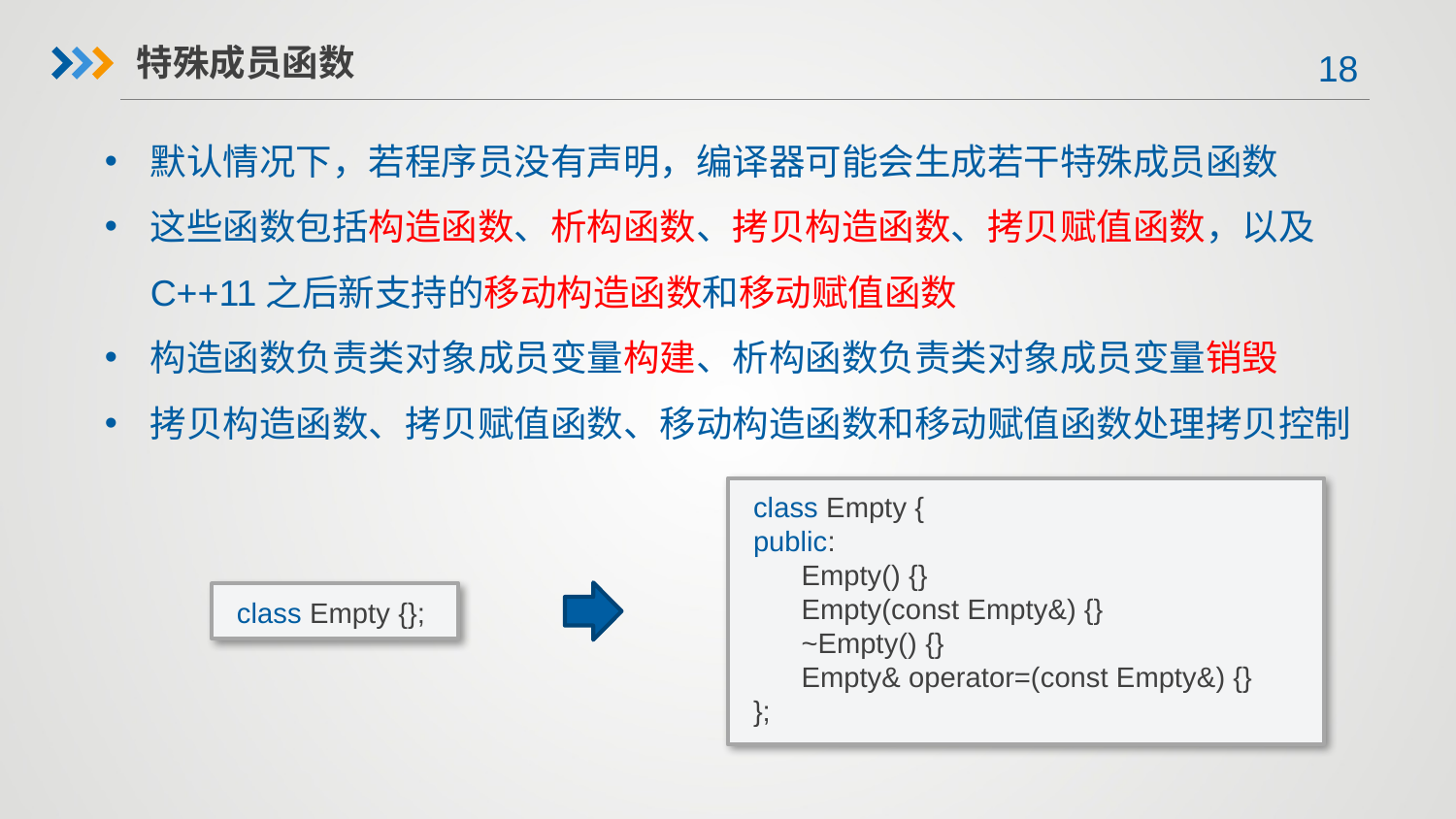

特殊成员函数
默认情况下，若程序员没有声明，编译器可能会生成若干特殊成员函数
这些函数包括构造函数、析构函数、拷贝构造函数、拷贝赋值函数，以及C++11之后新支持的移动构造函数和移动赋值函数
构造函数负责类对象成员变量构建、析构函数负责类对象成员变量销毁
拷贝构造函数、拷贝赋值函数、移动构造函数和移动赋值函数处理拷贝控制

class Empty {
public:
      Empty() {}
      Empty(const Empty&) {}
      ~Empty() {}
      Empty& operator=(const Empty&) {}
};

class Empty {};